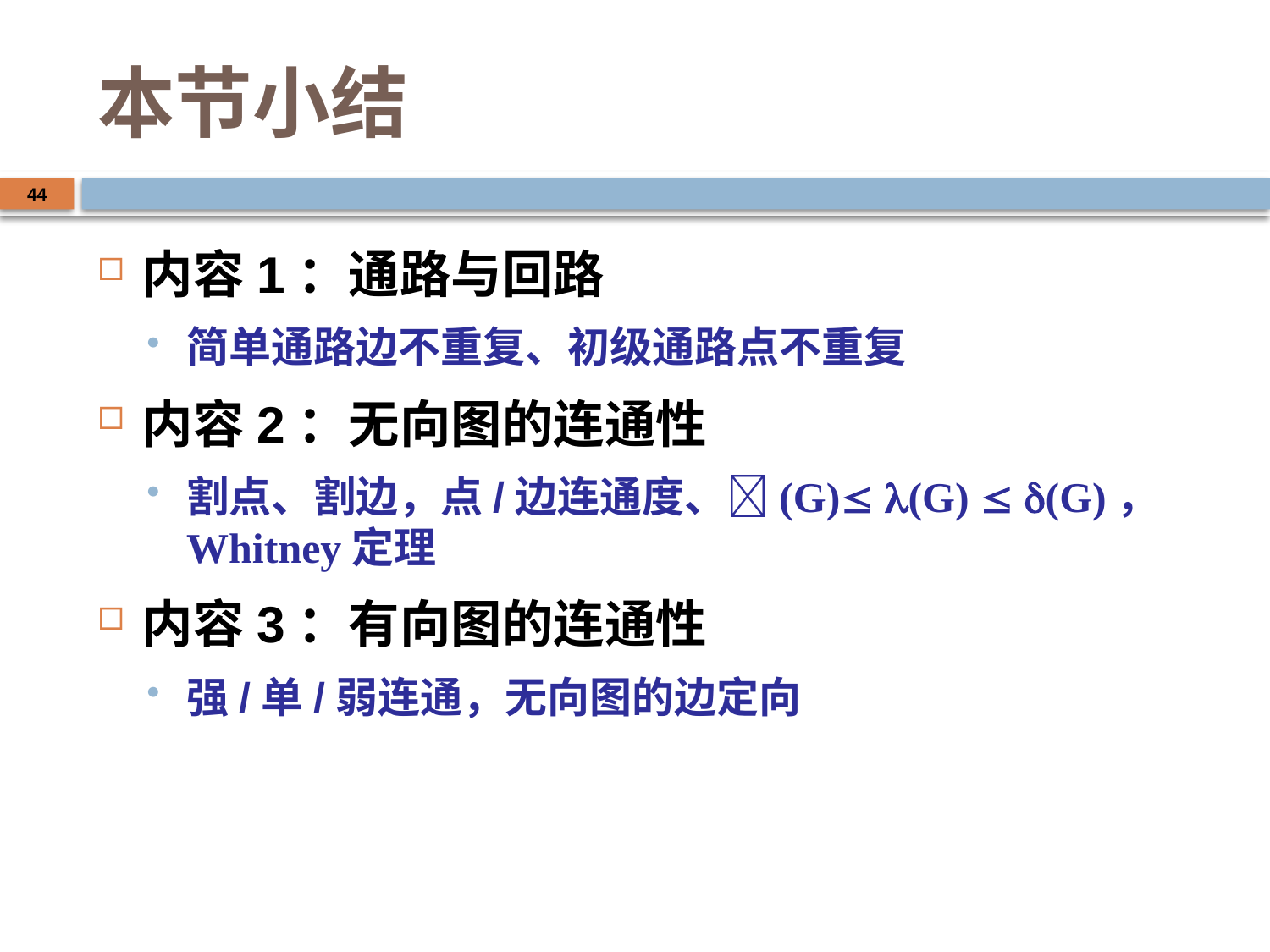

# 本节小结
44
内容1：通路与回路
简单通路边不重复、初级通路点不重复
内容2：无向图的连通性
割点、割边，点/边连通度、κ(G)≤ λ(G) ≤ δ(G)， Whitney定理
内容3：有向图的连通性
强/单/弱连通，无向图的边定向